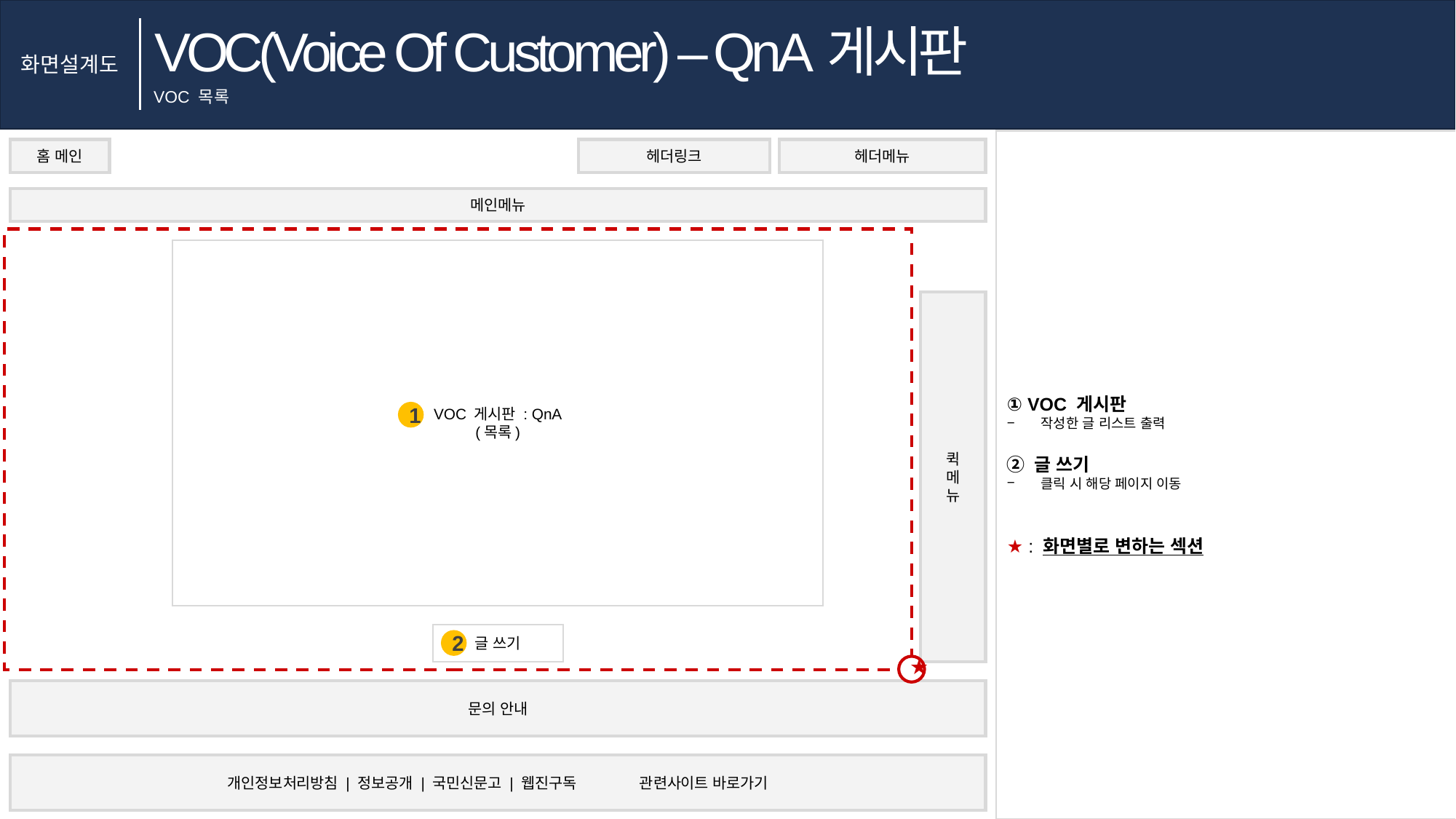

VOC(Voice Of Customer) – QnA게시판
화면설계도
VOC 목록
① VOC 게시판
작성한 글 리스트 출력

② 글 쓰기
클릭 시 해당 페이지 이동

★ : 화면별로 변하는 섹션
헤더링크
홈 메인
헤더메뉴
메인메뉴
VOC 게시판 : QnA
(목록)
퀵
메
뉴
글 쓰기
문의 안내
개인정보처리방침 | 정보공개 | 국민신문고 | 웹진구독               관련사이트 바로가기

1
2
★